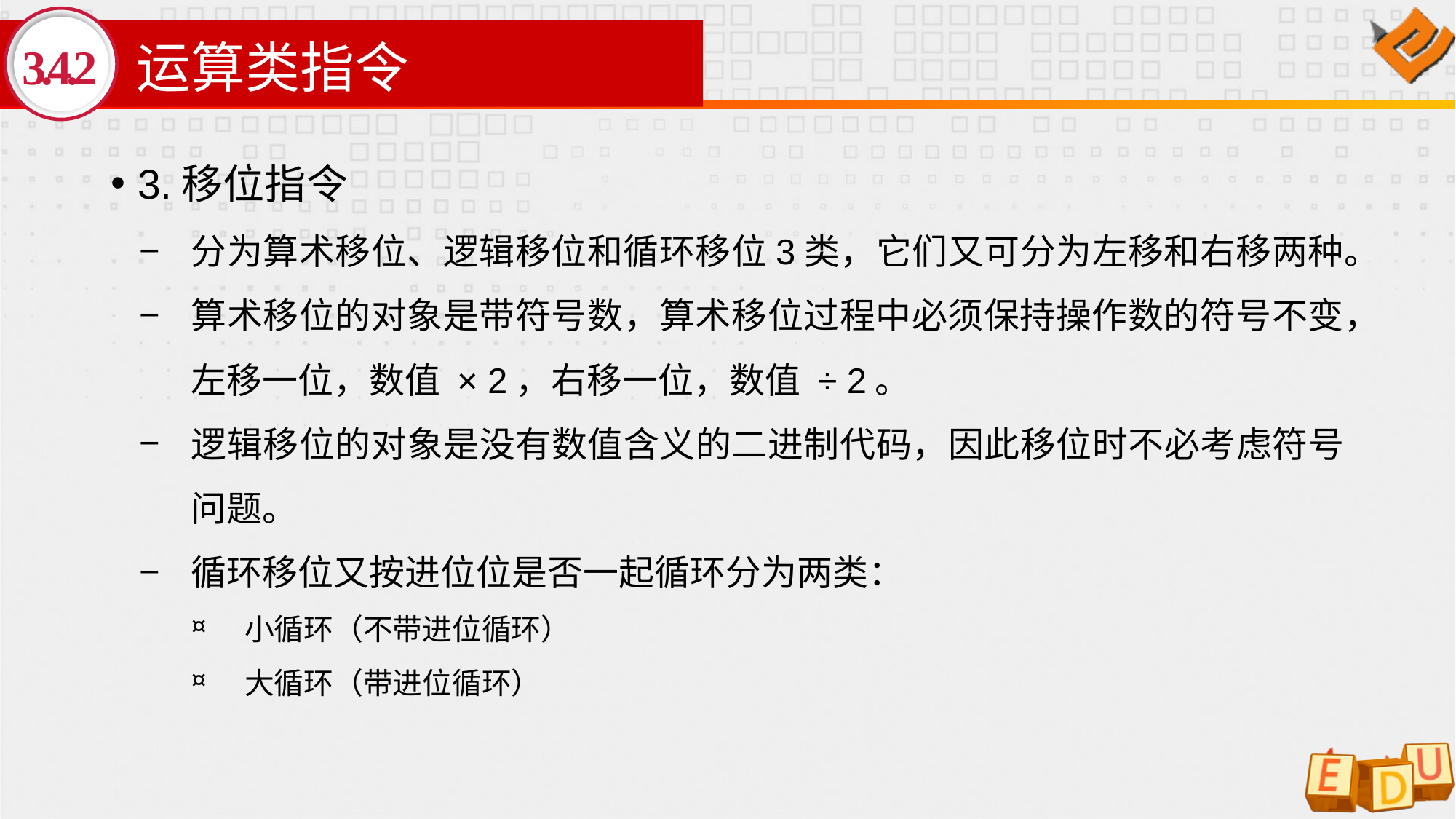

# 运算类指令
3.4.2
3.移位指令
分为算术移位、逻辑移位和循环移位3类，它们又可分为左移和右移两种。
算术移位的对象是带符号数，算术移位过程中必须保持操作数的符号不变，左移一位，数值 × 2，右移一位，数值 ÷ 2。
逻辑移位的对象是没有数值含义的二进制代码，因此移位时不必考虑符号问题。
循环移位又按进位位是否一起循环分为两类：
小循环（不带进位循环）
大循环（带进位循环）